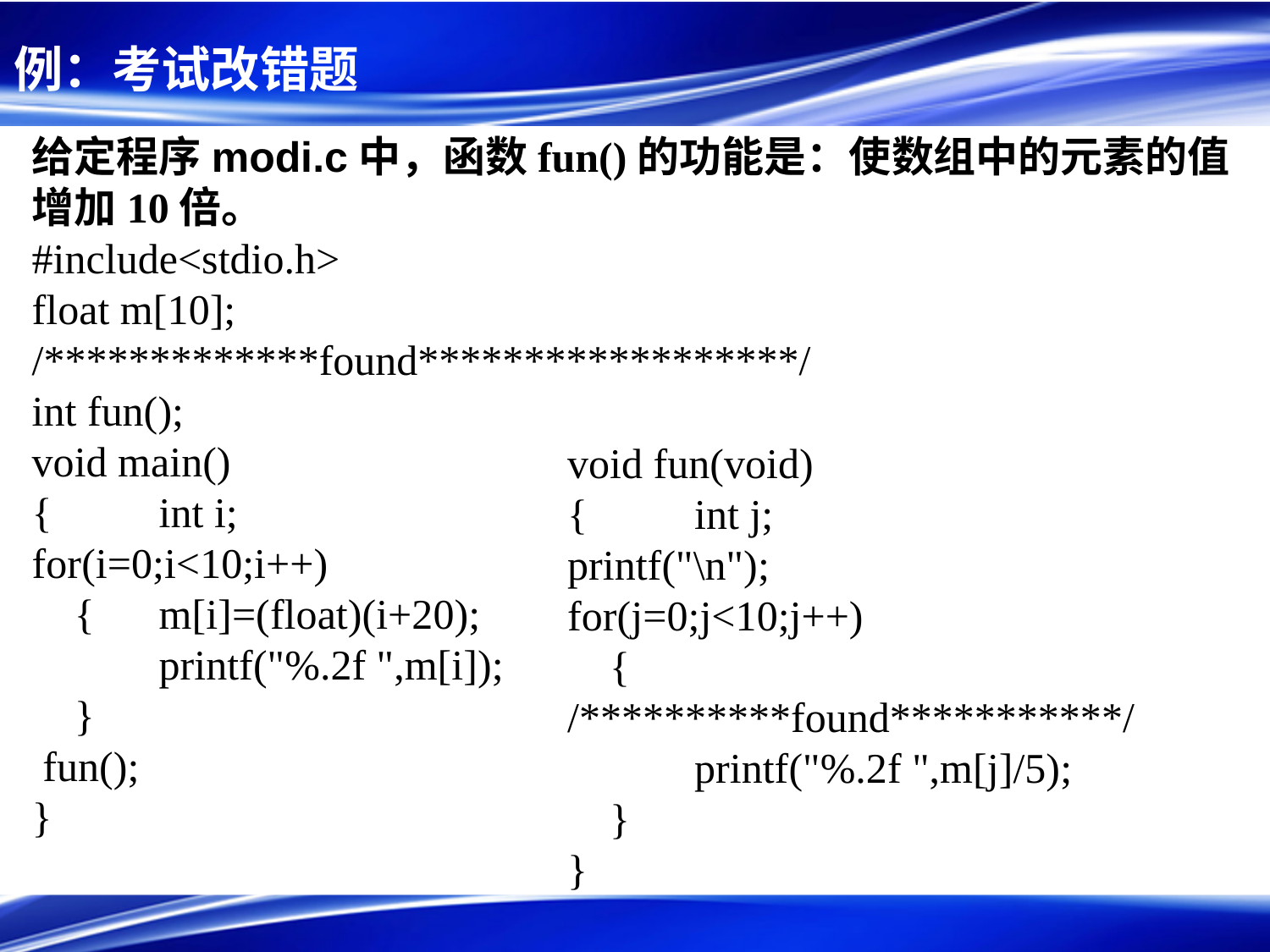

# 例：考试改错题
给定程序modi.c中，函数fun()的功能是：使数组中的元素的值增加10倍。
#include<stdio.h>
float m[10];
/*************found******************/
int fun();
void main()
{	int i;
for(i=0;i<10;i++)
    {   	m[i]=(float)(i+20);
     	printf("%.2f ",m[i]);
    }
 fun();
}

void fun(void)
{	int j;
printf("\n");
for(j=0;j<10;j++)
    {
/**********found***********/
    	printf("%.2f ",m[j]/5);
    }
}